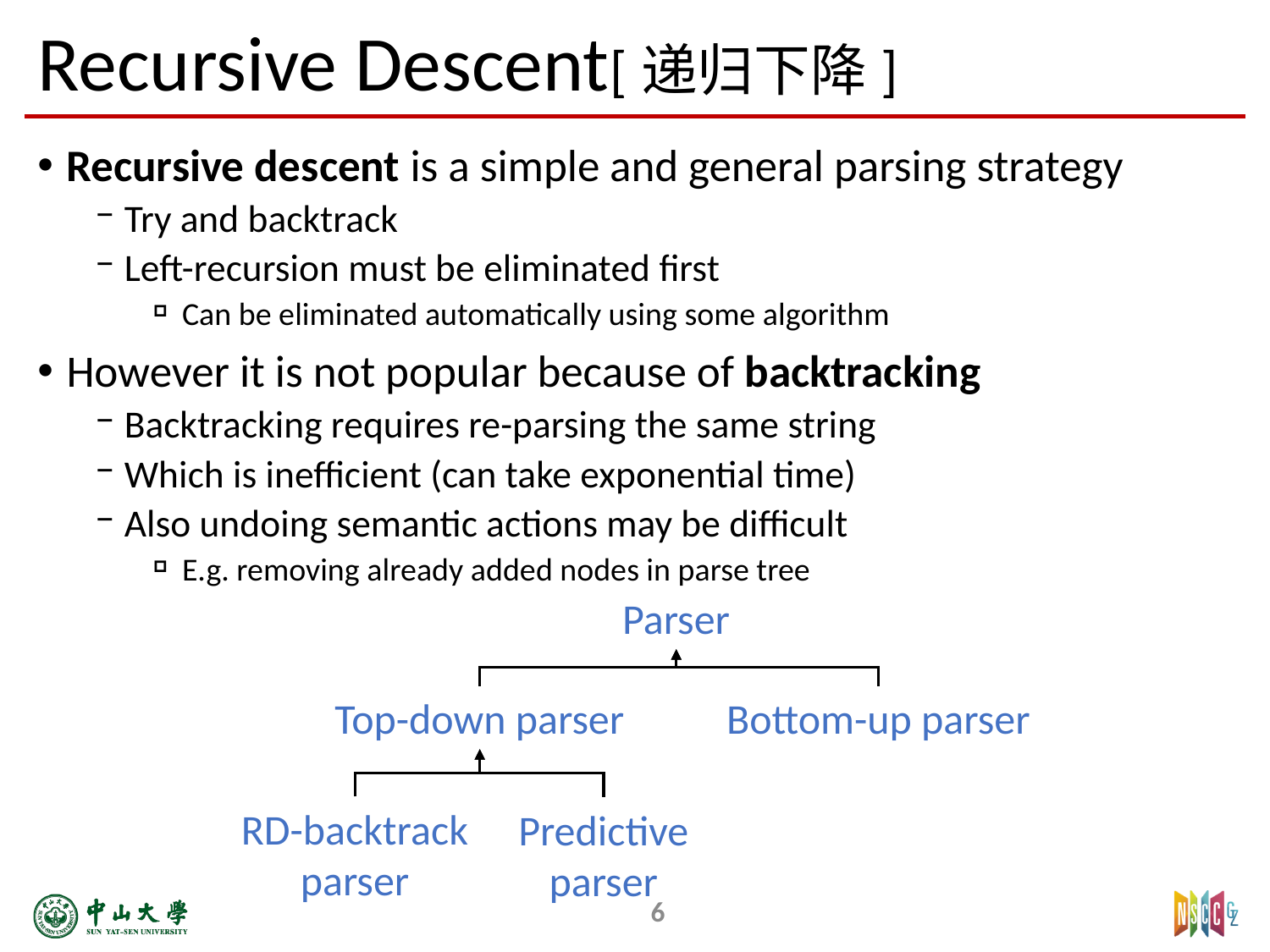

# Recursive Descent[递归下降]
Recursive descent is a simple and general parsing strategy
Try and backtrack
Left-recursion must be eliminated first
Can be eliminated automatically using some algorithm
However it is not popular because of backtracking ­
Backtracking requires re-parsing the same string
Which is inefficient (can take exponential time)
Also undoing semantic actions may be difficult
E.g. removing already added nodes in parse tree
Parser
Top-down parser
Bottom-up parser
RD-backtrack
parser
Predictive
parser
6